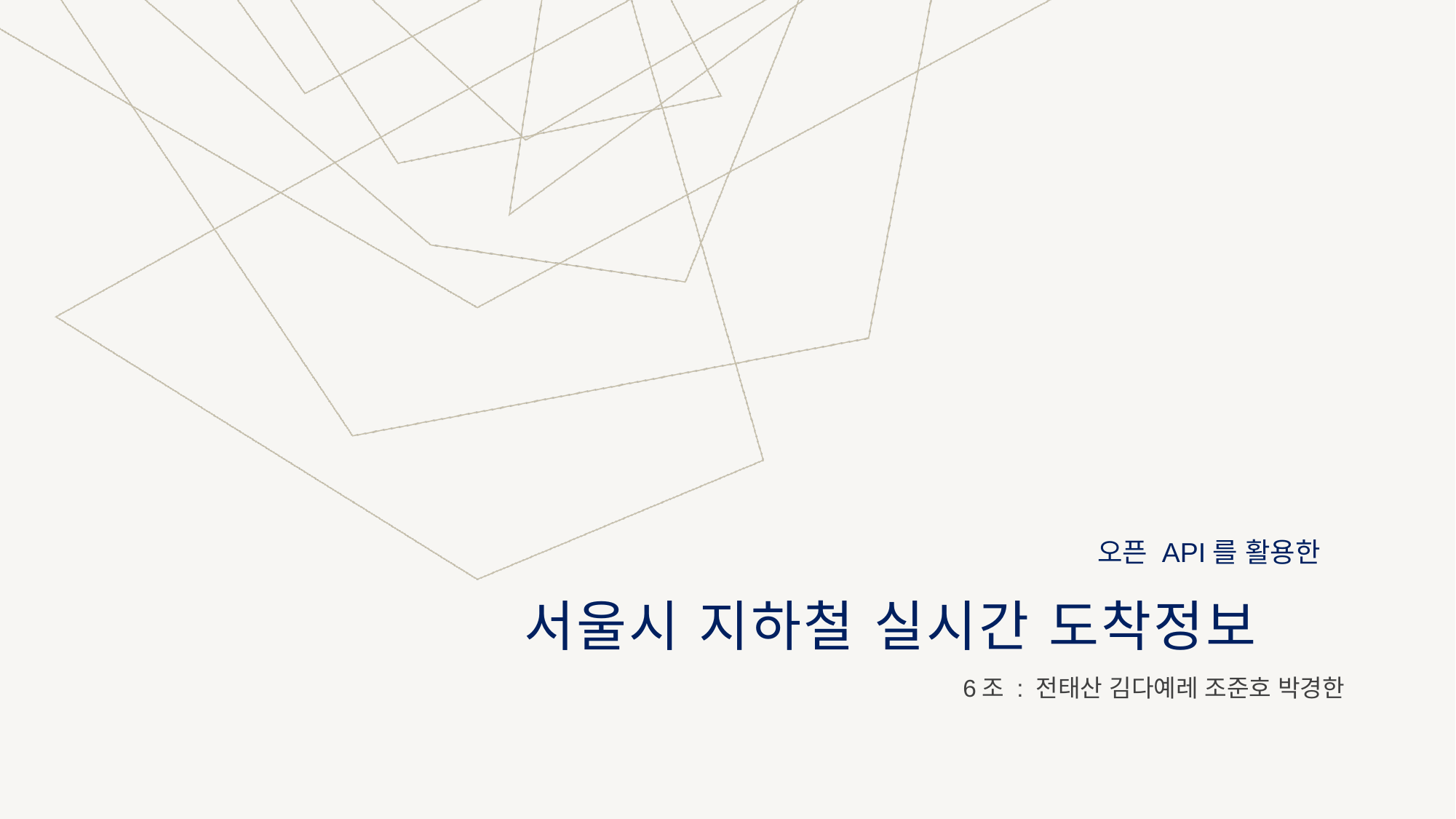

# 서울시 지하철 실시간 도착정보
오픈 API를 활용한
6조 : 전태산 김다예레 조준호 박경한